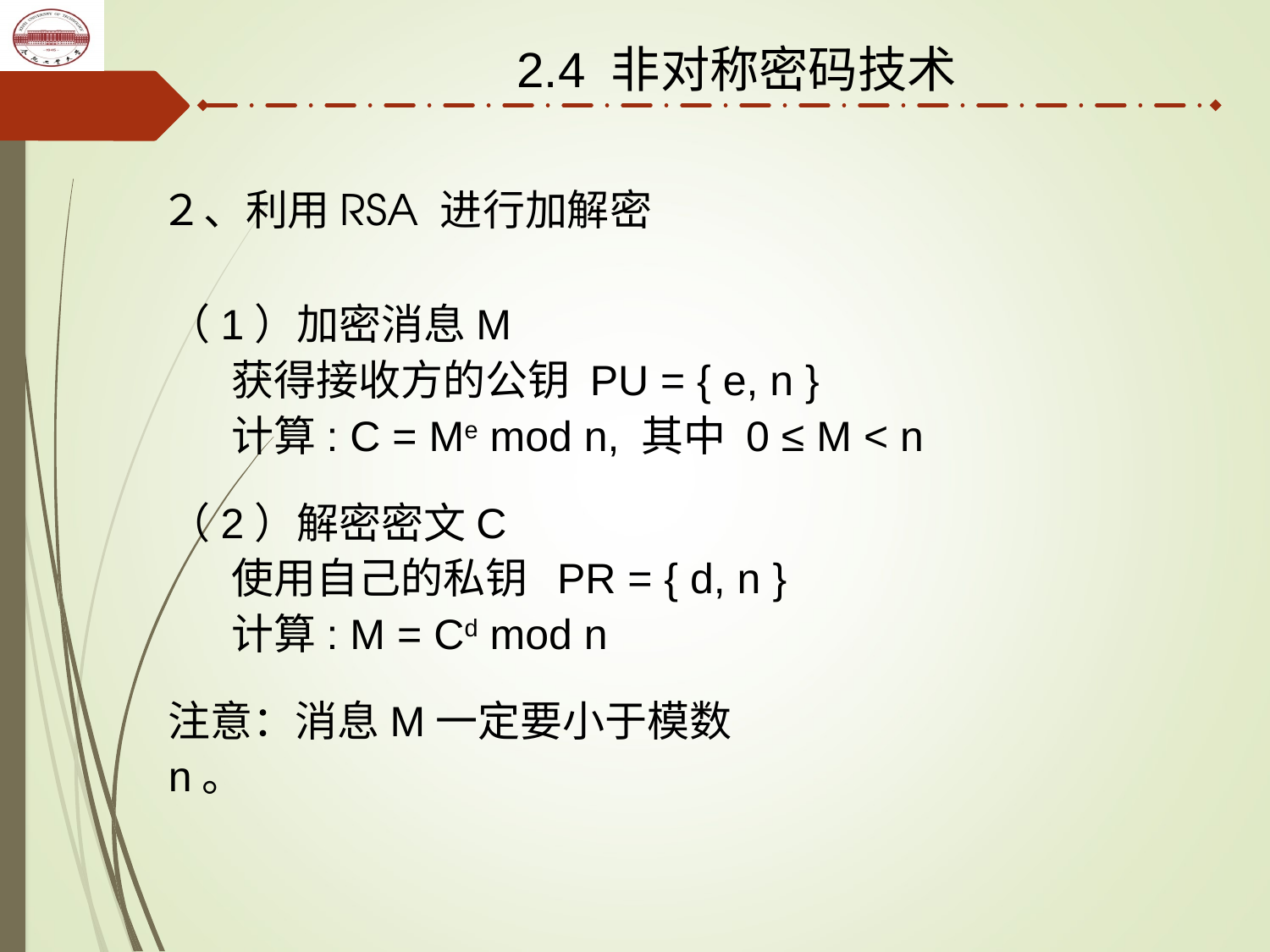

2.4 非对称密码技术
２、利用RSA 进行加解密
（1）加密消息M
获得接收方的公钥 PU = { e, n }
计算: C = Me mod n, 其中 0 ≤ M < n
（2）解密密文C
使用自己的私钥  PR = { d, n }
计算: M = Cd mod n
注意：消息M一定要小于模数n。